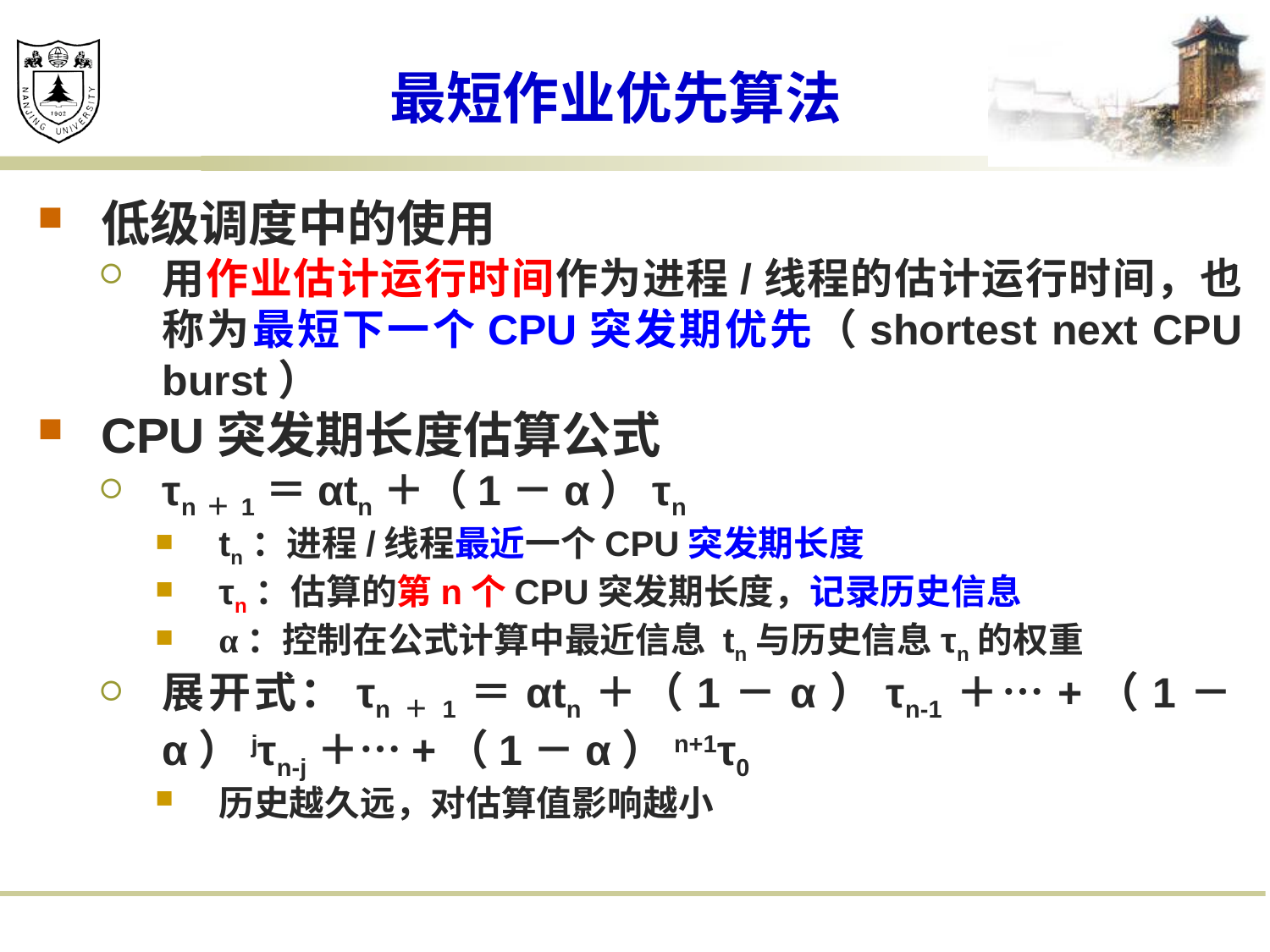

# 最短作业优先算法
低级调度中的使用
用作业估计运行时间作为进程/线程的估计运行时间，也称为最短下一个CPU突发期优先（shortest next CPU burst）
CPU突发期长度估算公式
τn＋1＝αtn＋（1－α）τn
tn：进程/线程最近一个CPU突发期长度
τn：估算的第n个CPU突发期长度，记录历史信息
α：控制在公式计算中最近信息 tn与历史信息τn的权重
展开式：τn＋1＝αtn＋（1－α）τn-1＋…+（1－α）jτn-j＋…+（1－α）n+1τ0
历史越久远，对估算值影响越小

200